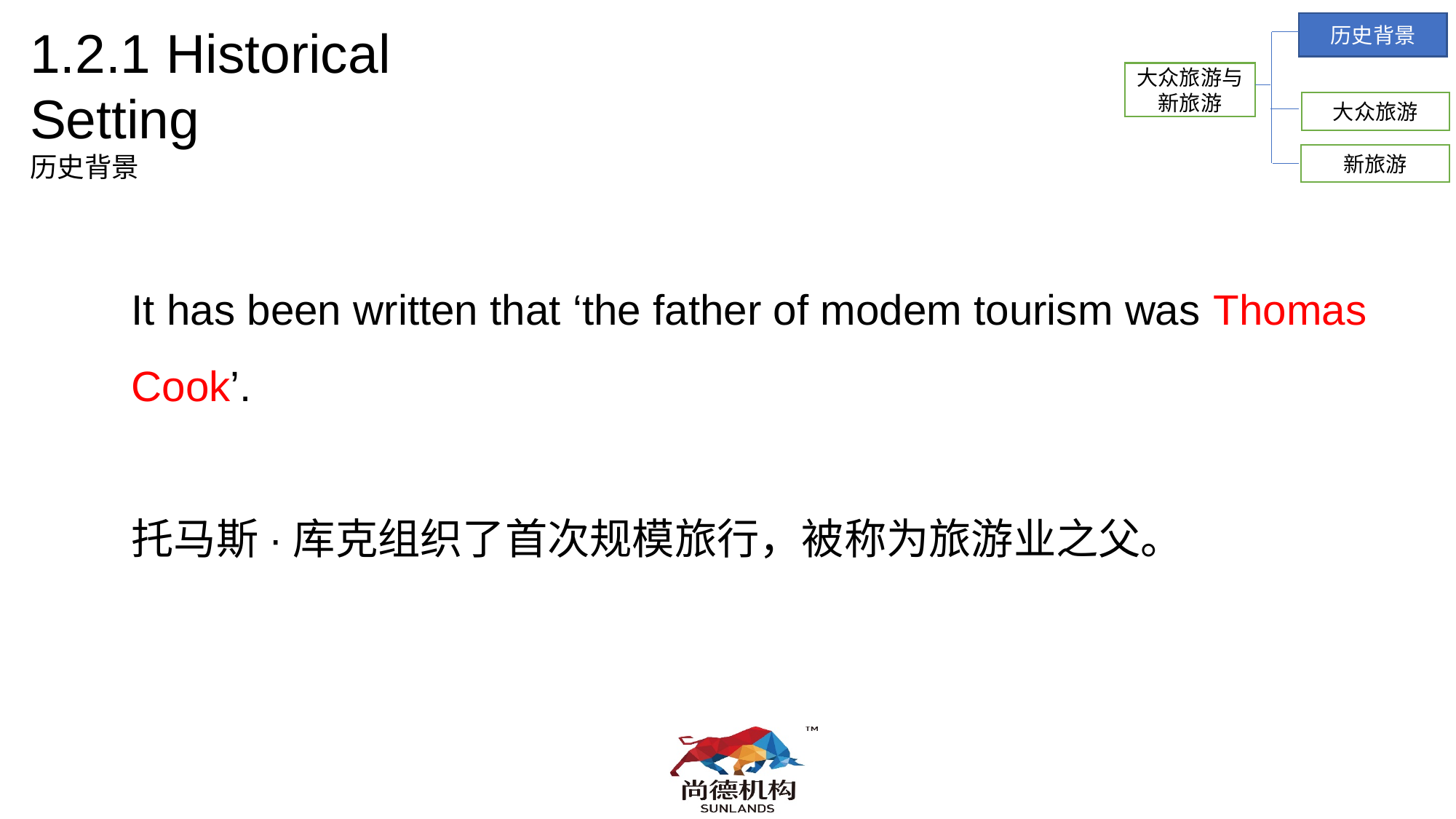

历史背景
1.2.1 Historical Setting
历史背景
大众旅游与新旅游
大众旅游
新旅游
It has been written that ‘the father of modem tourism was Thomas Cook’.

托马斯·库克组织了首次规模旅行，被称为旅游业之父。